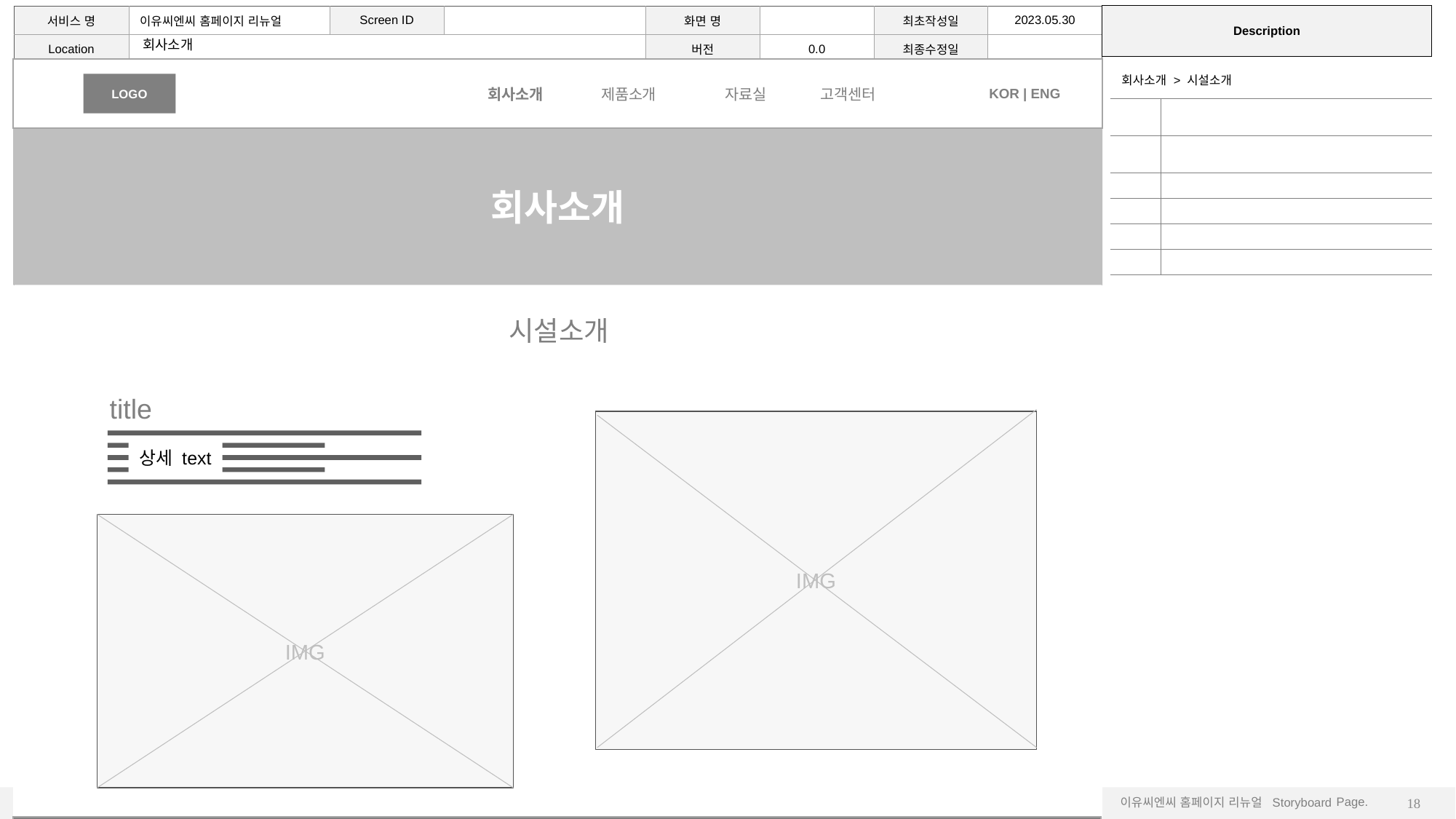

회사소개

LOGO
회사소개
제품소개
자료실
고객센터
KOR | ENG
| 회사소개 > 시설소개 |  |
| --- | --- |
|  |  |
|  |  |
|  |  |
|  |  |
|  |  |
|  |  |
회사소개

시설소개
title

상세 text
IMG
IMG
18
Footer